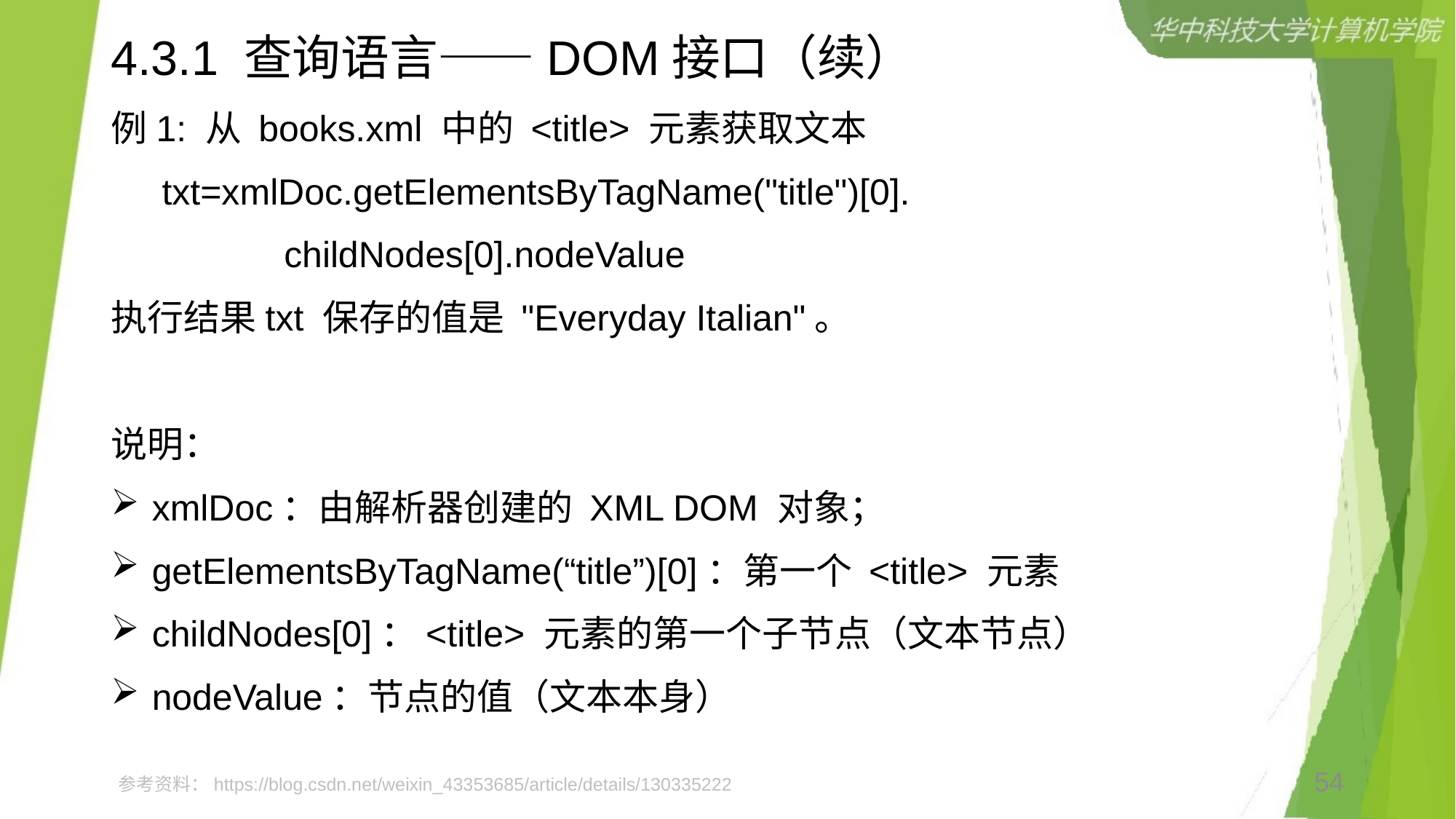

# 4.3.1 查询语言——DOM接口（续）
例1: 从 books.xml 中的 <title> 元素获取文本
     txt=xmlDoc.getElementsByTagName("title")[0].
                 childNodes[0].nodeValue
执行结果txt 保存的值是 "Everyday Italian"。

说明：
xmlDoc：由解析器创建的 XML DOM 对象；
getElementsByTagName(“title”)[0]：第一个 <title> 元素
childNodes[0]：<title> 元素的第一个子节点（文本节点）
nodeValue：节点的值（文本本身）
54
参考资料：https://blog.csdn.net/weixin_43353685/article/details/130335222